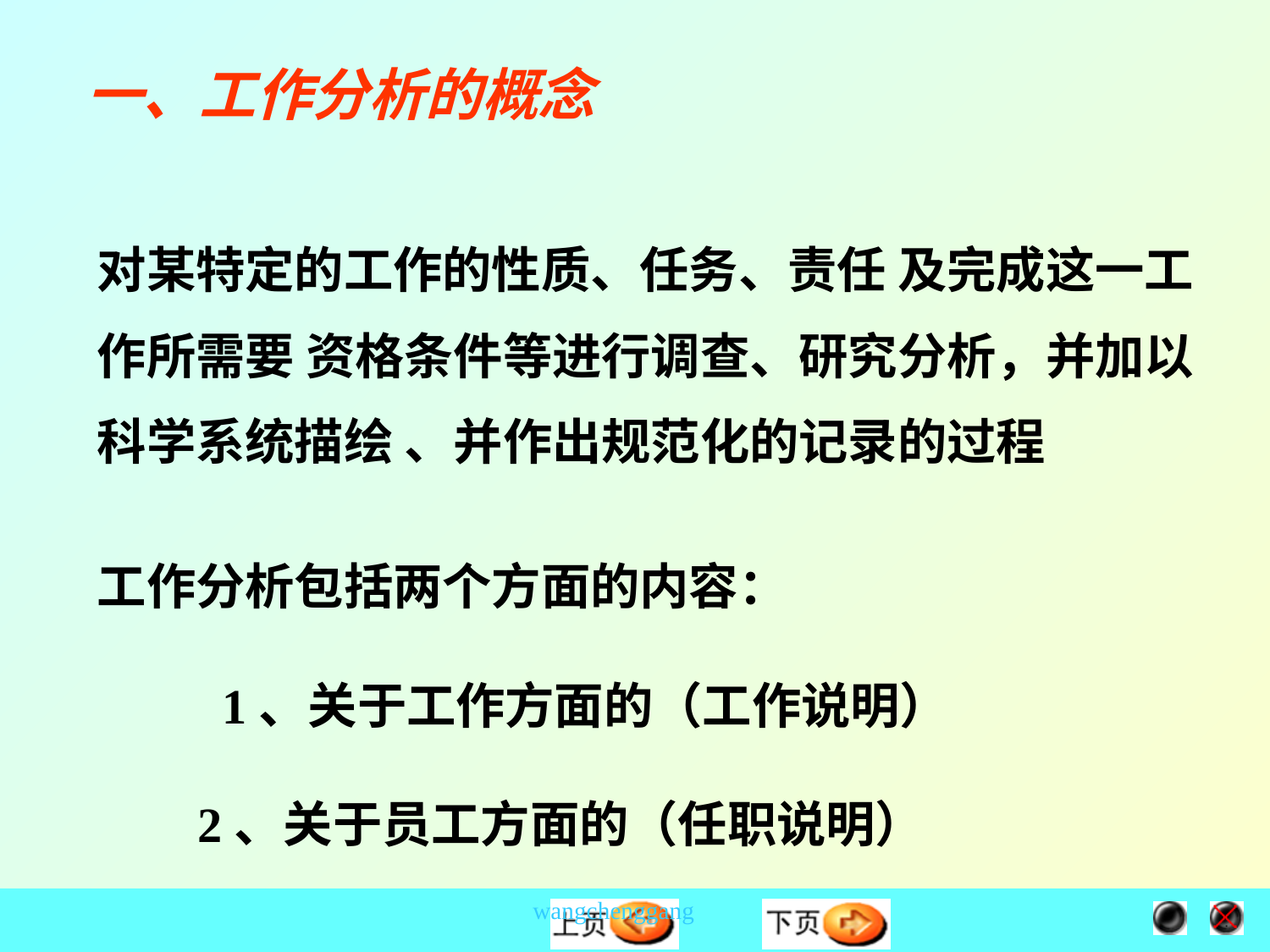

一、工作分析的概念
对某特定的工作的性质、任务、责任 及完成这一工作所需要 资格条件等进行调查、研究分析，并加以科学系统描绘 、并作出规范化的记录的过程

工作分析包括两个方面的内容：

     1、关于工作方面的（工作说明）

   2、关于员工方面的（任职说明）

wangchenggang